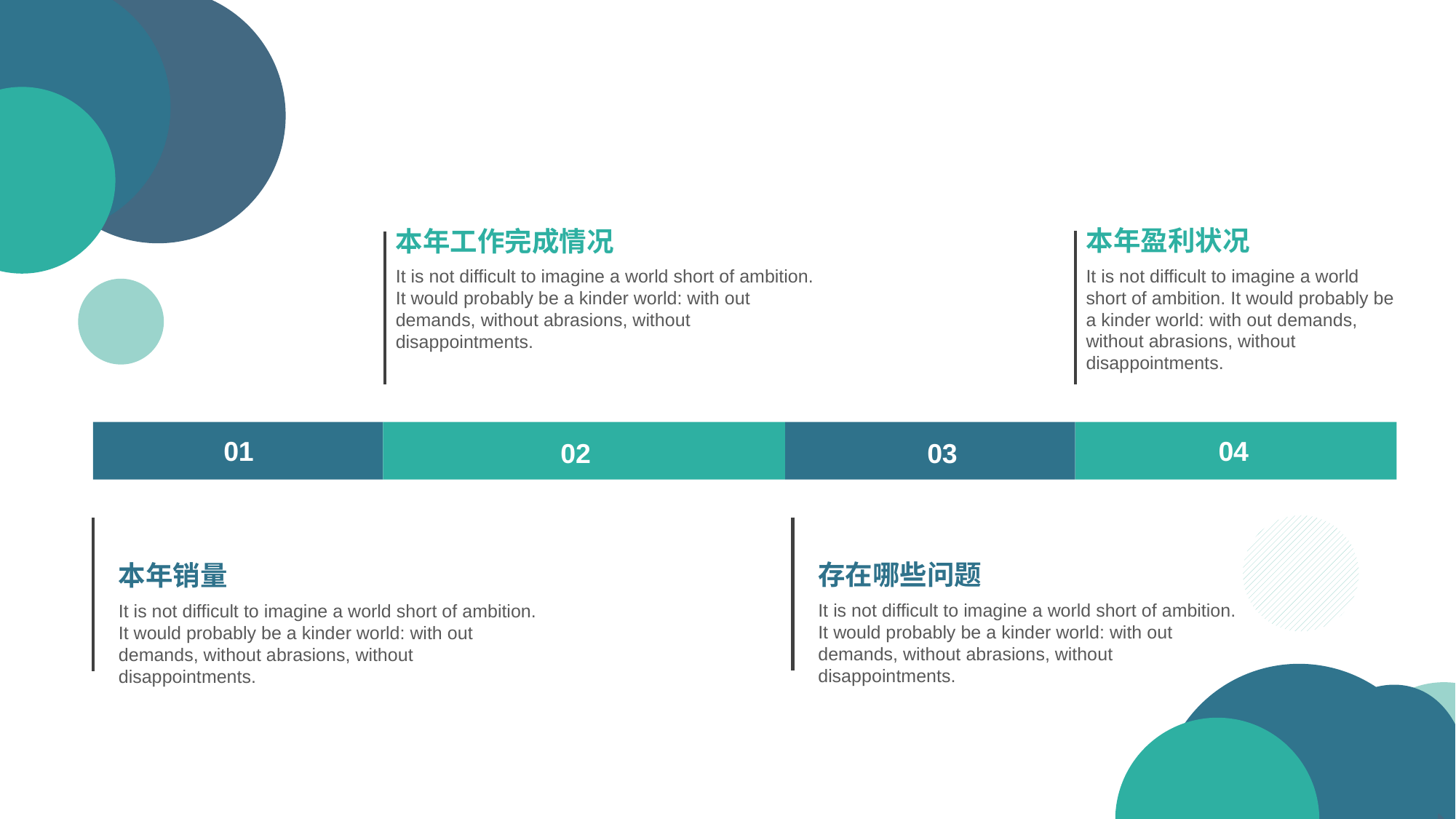

本年盈利状况
本年工作完成情况
It is not difficult to imagine a world short of ambition. It would probably be a kinder world: with out demands, without abrasions, without disappointments.
It is not difficult to imagine a world short of ambition. It would probably be a kinder world: with out demands, without abrasions, without disappointments.

01

02

03

04
存在哪些问题
本年销量
It is not difficult to imagine a world short of ambition. It would probably be a kinder world: with out demands, without abrasions, without disappointments.
It is not difficult to imagine a world short of ambition. It would probably be a kinder world: with out demands, without abrasions, without disappointments.